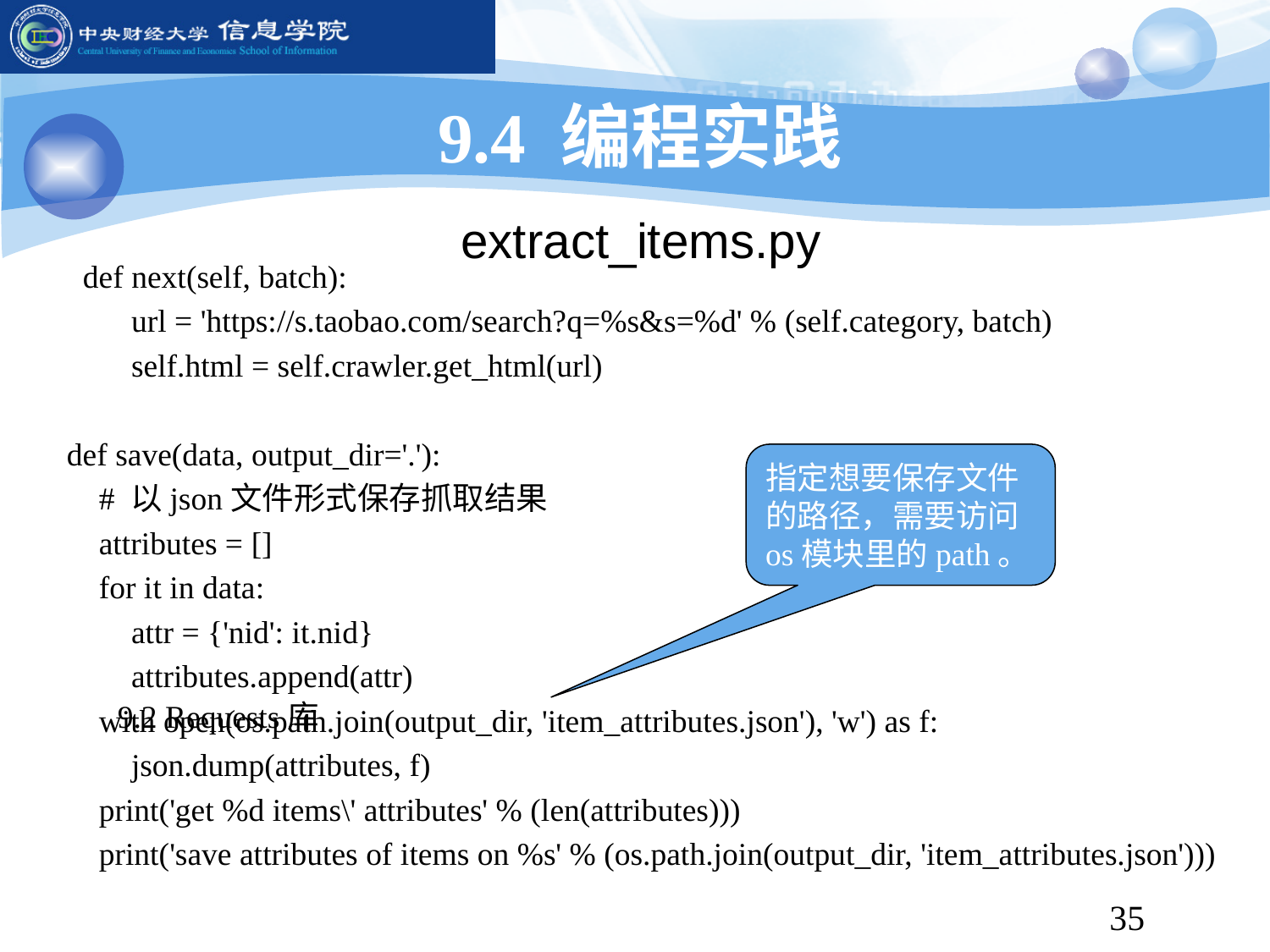

9.4 编程实践
extract_items.py
  def next(self, batch):
        url = 'https://s.taobao.com/search?q=%s&s=%d' % (self.category, batch)
        self.html = self.crawler.get_html(url)

def save(data, output_dir='.'):
    # 以json文件形式保存抓取结果
    attributes = []
    for it in data:
        attr = {'nid': it.nid}
        attributes.append(attr)
    with open(os.path.join(output_dir, 'item_attributes.json'), 'w') as f:
        json.dump(attributes, f)
    print('get %d items\' attributes' % (len(attributes)))
    print('save attributes of items on %s' % (os.path.join(output_dir, 'item_attributes.json')))

指定想要保存文件的路径，需要访问os模块里的path。
9.2 Requests库